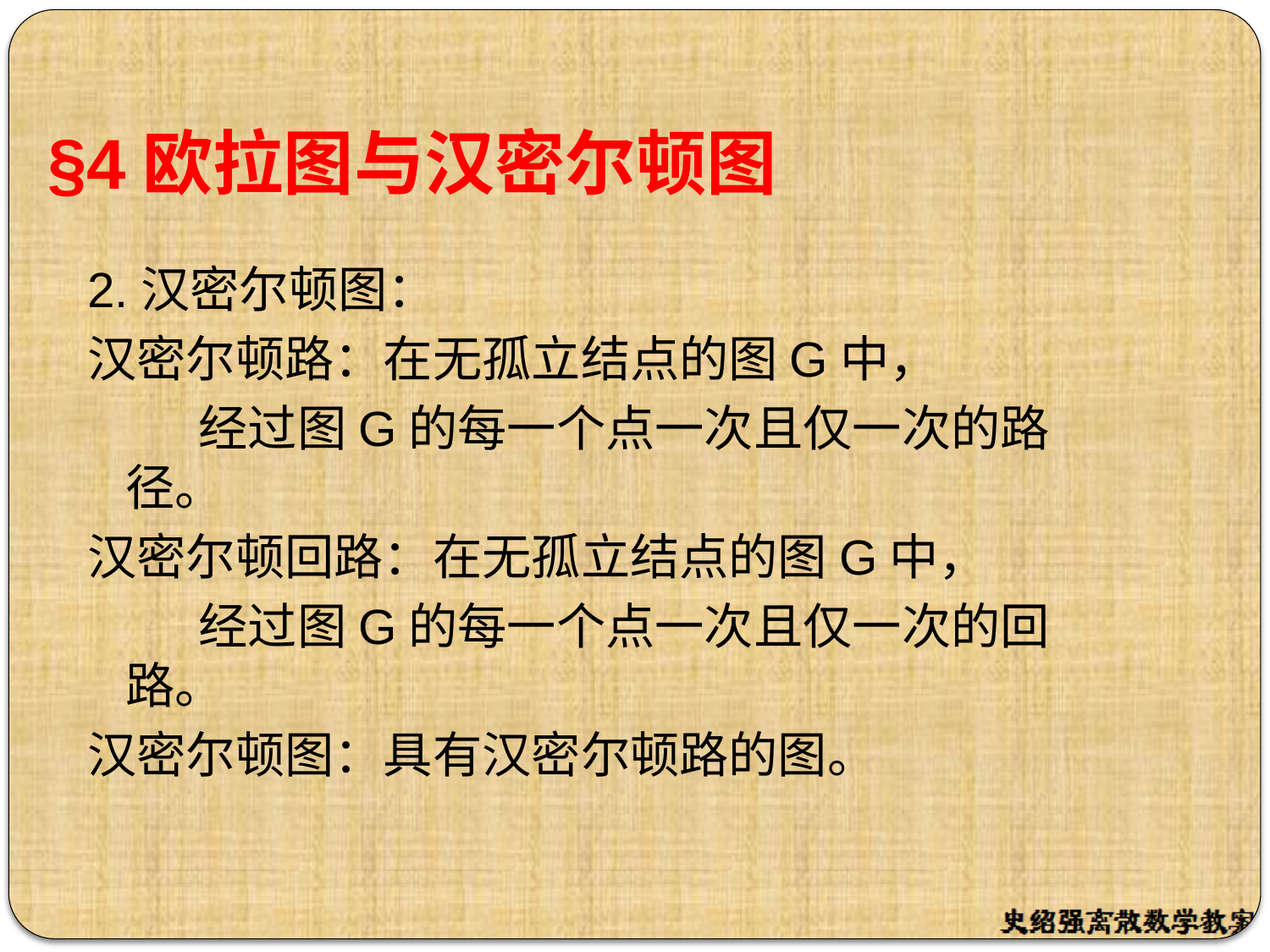

# §4欧拉图与汉密尔顿图
2.汉密尔顿图：
汉密尔顿路：在无孤立结点的图G中，
         经过图G的每一个点一次且仅一次的路径。
汉密尔顿回路：在无孤立结点的图G中，
         经过图G的每一个点一次且仅一次的回路。
汉密尔顿图：具有汉密尔顿路的图。